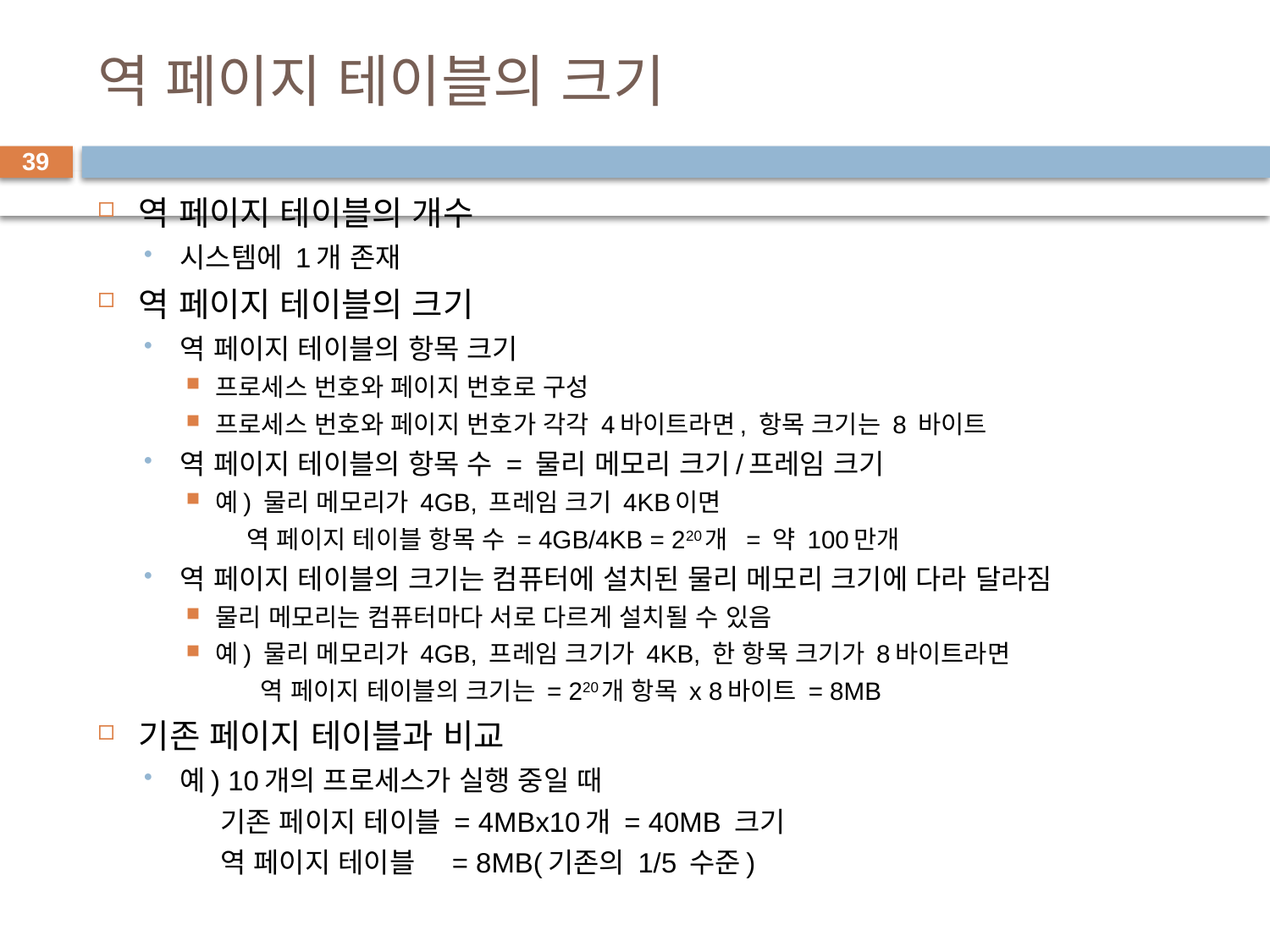

# 역 페이지 테이블의 크기
39
역 페이지 테이블의 개수
시스템에 1개 존재
역 페이지 테이블의 크기
역 페이지 테이블의 항목 크기
프로세스 번호와 페이지 번호로 구성
프로세스 번호와 페이지 번호가 각각 4바이트라면, 항목 크기는 8 바이트
역 페이지 테이블의 항목 수 = 물리 메모리 크기/프레임 크기
예) 물리 메모리가 4GB, 프레임 크기 4KB이면
        역 페이지 테이블 항목 수 = 4GB/4KB = 220개  = 약 100만개
역 페이지 테이블의 크기는 컴퓨터에 설치된 물리 메모리 크기에 다라 달라짐
물리 메모리는 컴퓨터마다 서로 다르게 설치될 수 있음
예) 물리 메모리가 4GB, 프레임 크기가 4KB, 한 항목 크기가 8바이트라면
          역 페이지 테이블의 크기는 = 220개 항목 x 8바이트 = 8MB
기존 페이지 테이블과 비교
예) 10개의 프로세스가 실행 중일 때
         기존 페이지 테이블 = 4MBx10개 = 40MB 크기
         역 페이지 테이블    = 8MB(기존의 1/5 수준)